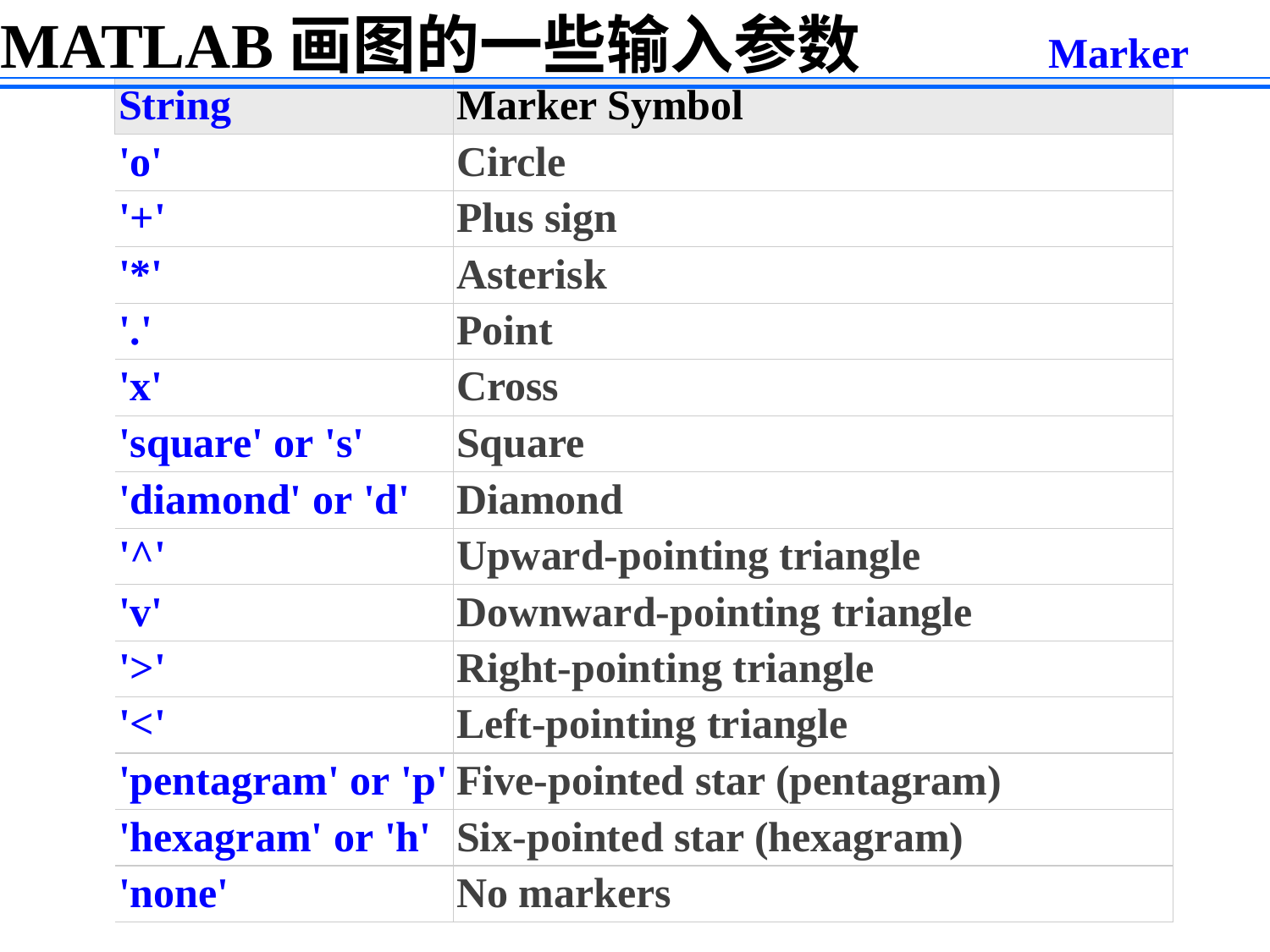

MATLAB画图的一些输入参数            Marker

| String | Marker Symbol |
| --- | --- |
| 'o' | Circle |
| '+' | Plus sign |
| '\*' | Asterisk |
| '.' | Point |
| 'x' | Cross |
| 'square' or 's' | Square |
| 'diamond' or 'd' | Diamond |
| '^' | Upward-pointing triangle |
| 'v' | Downward-pointing triangle |
| '>' | Right-pointing triangle |
| '<' | Left-pointing triangle |
| 'pentagram' or 'p' | Five-pointed star (pentagram) |
| 'hexagram' or 'h' | Six-pointed star (hexagram) |
| 'none' | No markers |